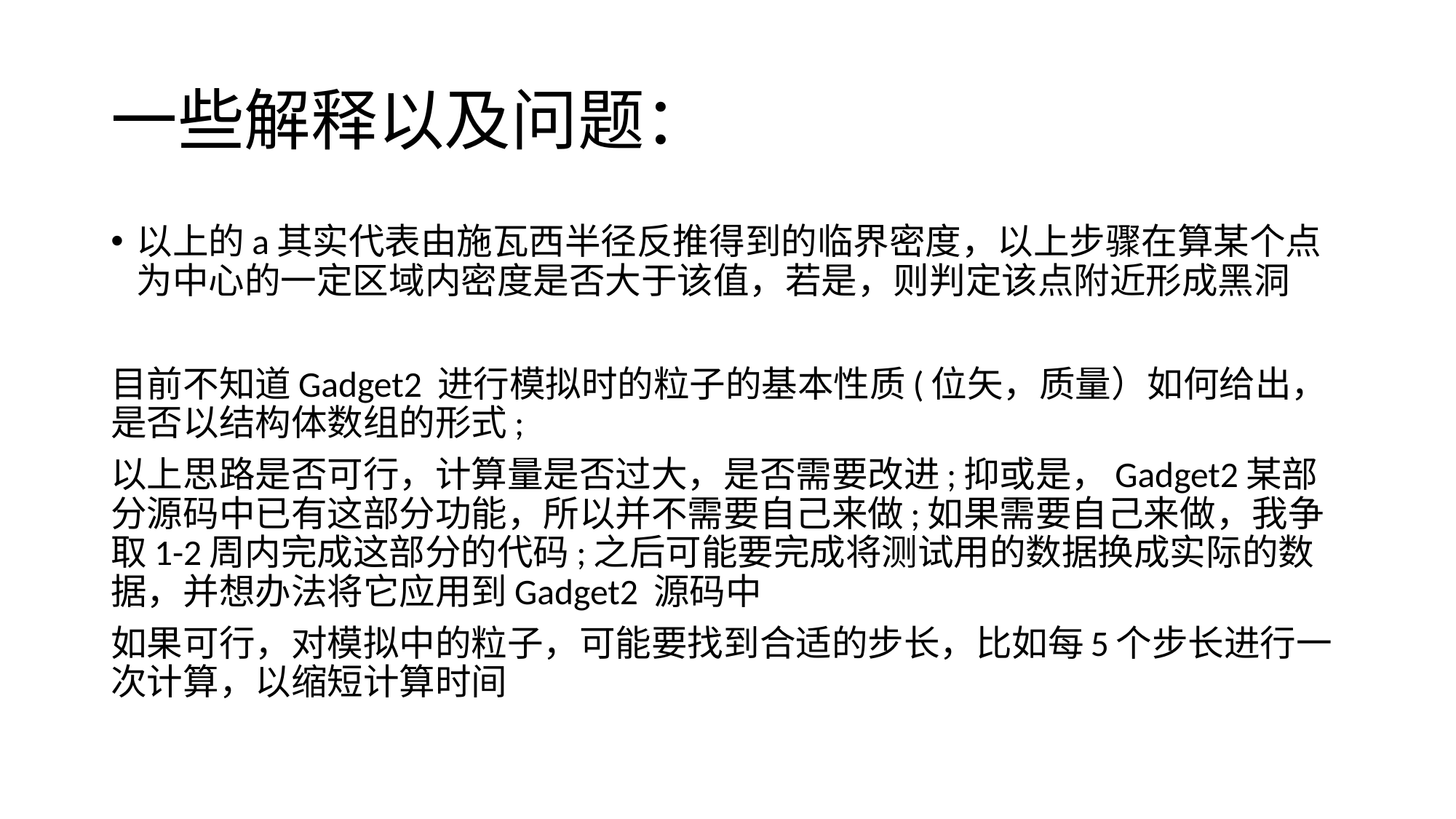

# 一些解释以及问题：
以上的a其实代表由施瓦西半径反推得到的临界密度，以上步骤在算某个点为中心的一定区域内密度是否大于该值，若是，则判定该点附近形成黑洞

目前不知道Gadget2 进行模拟时的粒子的基本性质(位矢，质量）如何给出，是否以结构体数组的形式;
以上思路是否可行，计算量是否过大，是否需要改进;抑或是，Gadget2某部分源码中已有这部分功能，所以并不需要自己来做;如果需要自己来做，我争取1-2周内完成这部分的代码;之后可能要完成将测试用的数据换成实际的数据，并想办法将它应用到Gadget2 源码中
如果可行，对模拟中的粒子，可能要找到合适的步长，比如每5个步长进行一次计算，以缩短计算时间